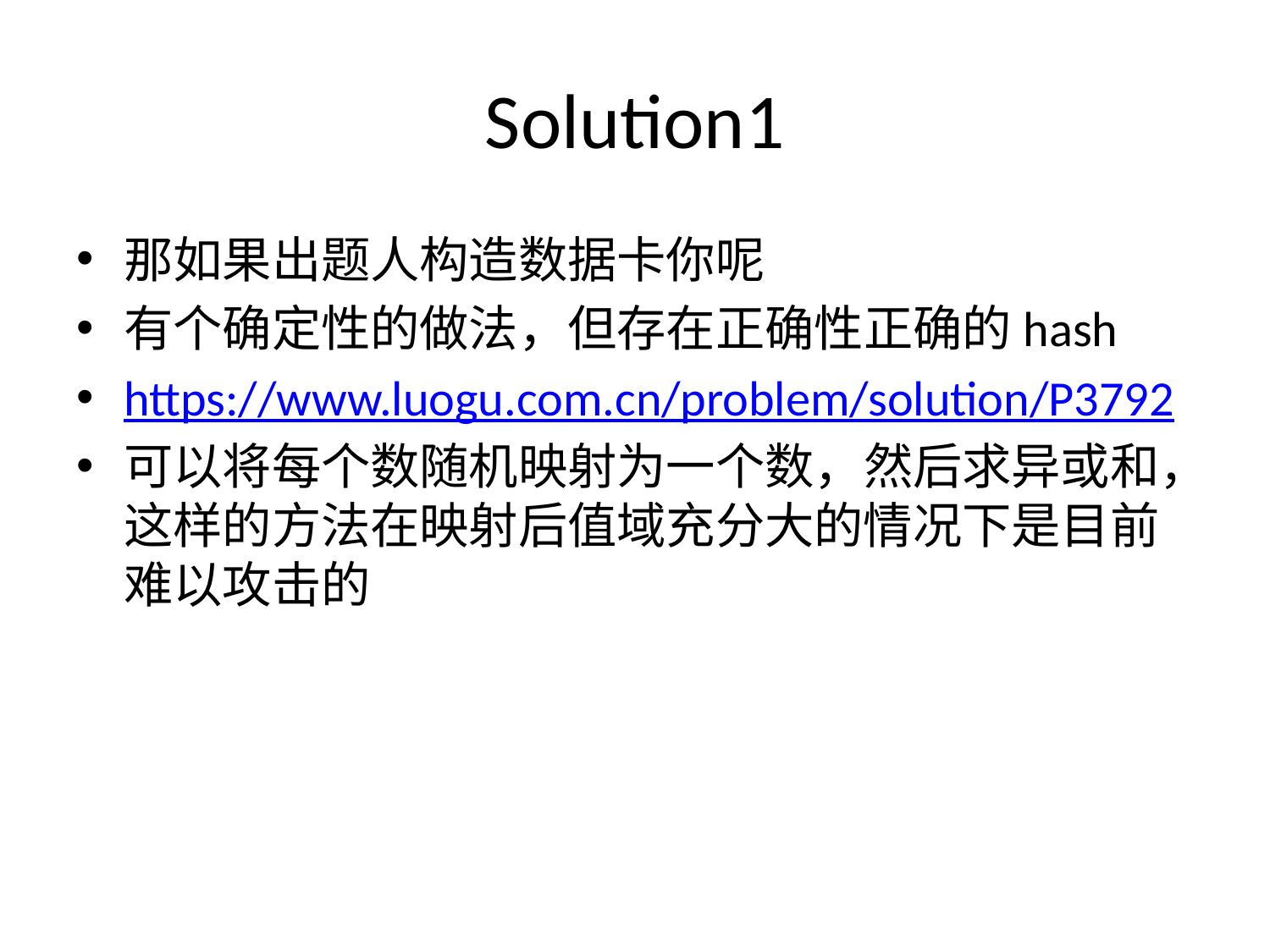

# Solution1
那如果出题人构造数据卡你呢
有个确定性的做法，但存在正确性正确的hash
https://www.luogu.com.cn/problem/solution/P3792
可以将每个数随机映射为一个数，然后求异或和，这样的方法在映射后值域充分大的情况下是目前难以攻击的